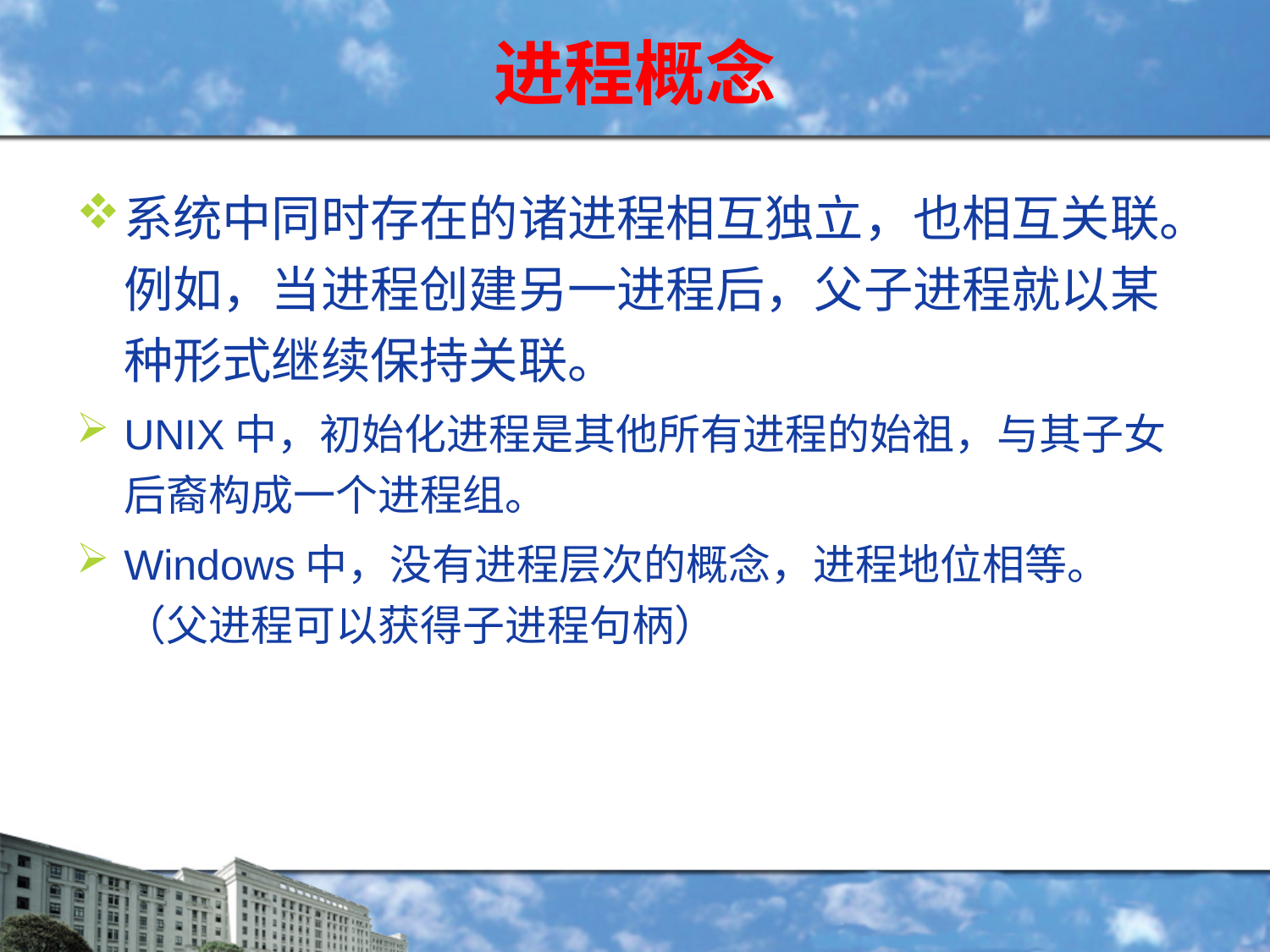

# 进程概念
系统中同时存在的诸进程相互独立，也相互关联。例如，当进程创建另一进程后，父子进程就以某种形式继续保持关联。
UNIX中，初始化进程是其他所有进程的始祖，与其子女后裔构成一个进程组。
Windows中，没有进程层次的概念，进程地位相等。（父进程可以获得子进程句柄）